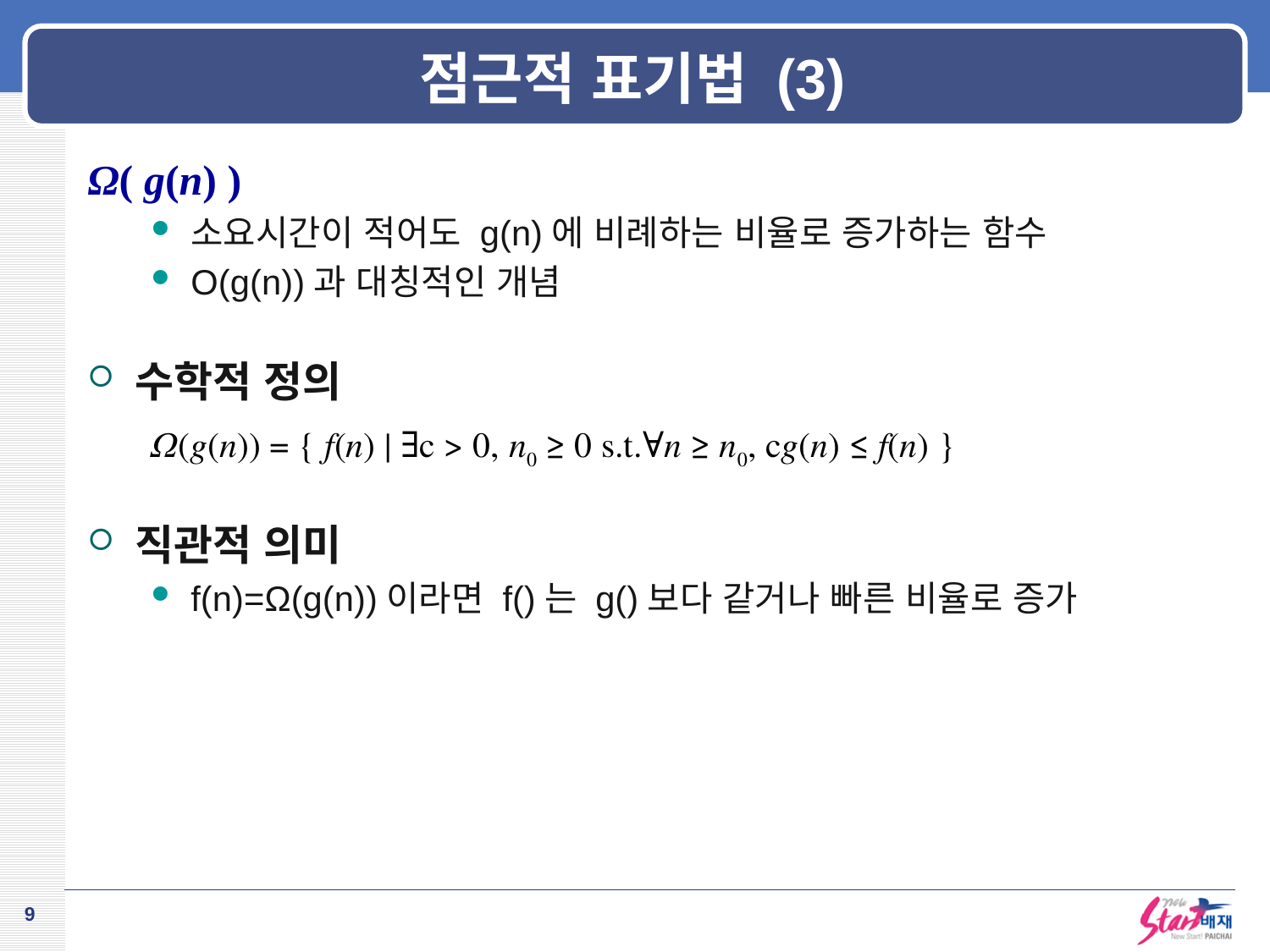

# 점근적 표기법 (3)
Ω( g(n) )
소요시간이 적어도 g(n)에 비례하는 비율로 증가하는 함수
O(g(n))과 대칭적인 개념

수학적 정의
Ω(g(n)) = { f(n) | ∃c > 0, n0 ≥ 0 s.t.∀n ≥ n0, cg(n) ≤ f(n) }

직관적 의미
f(n)=Ω(g(n))이라면 f()는 g()보다 같거나 빠른 비율로 증가
9